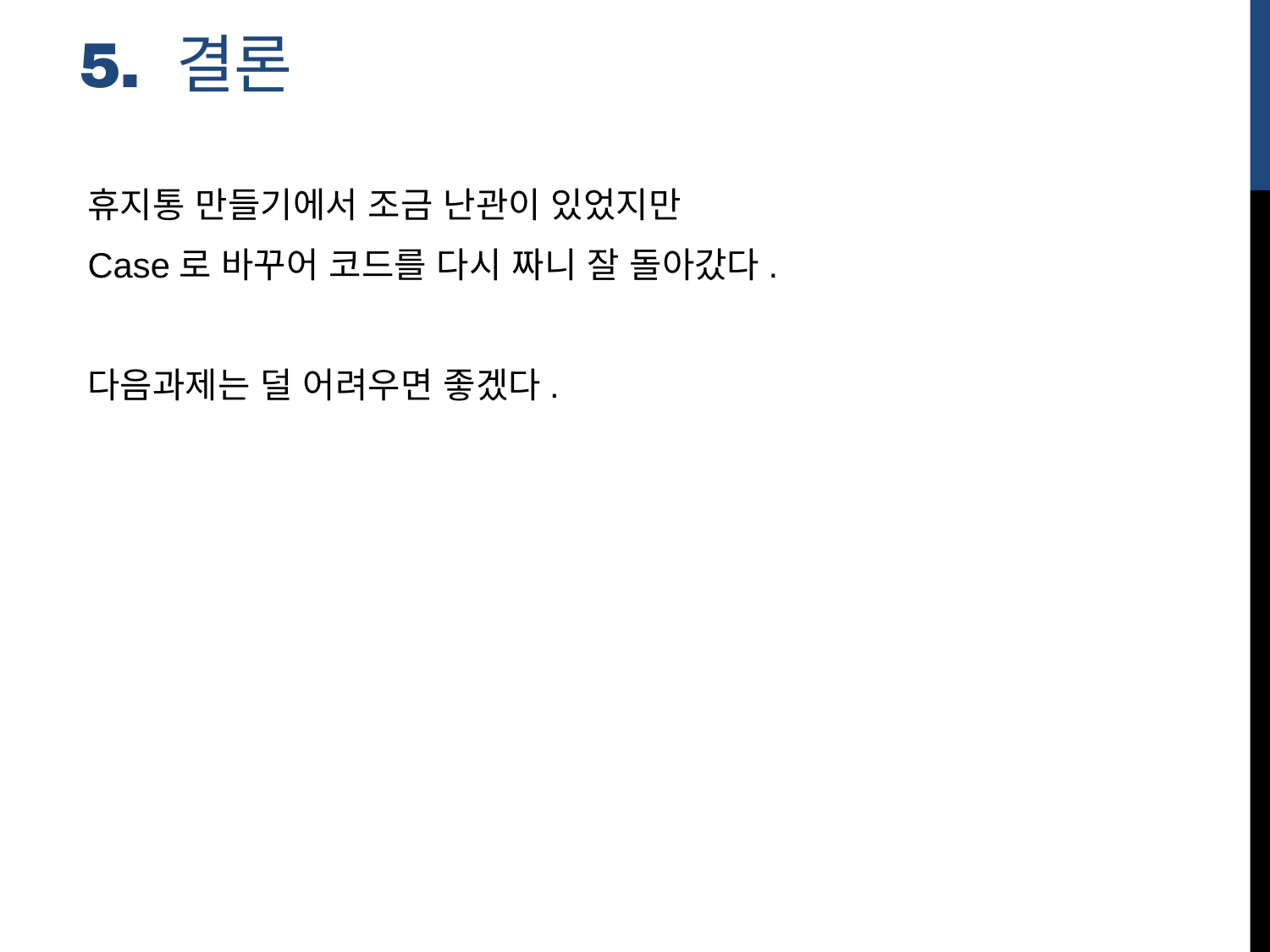

# 5. 결론
휴지통 만들기에서 조금 난관이 있었지만
Case로 바꾸어 코드를 다시 짜니 잘 돌아갔다.

다음과제는 덜 어려우면 좋겠다.